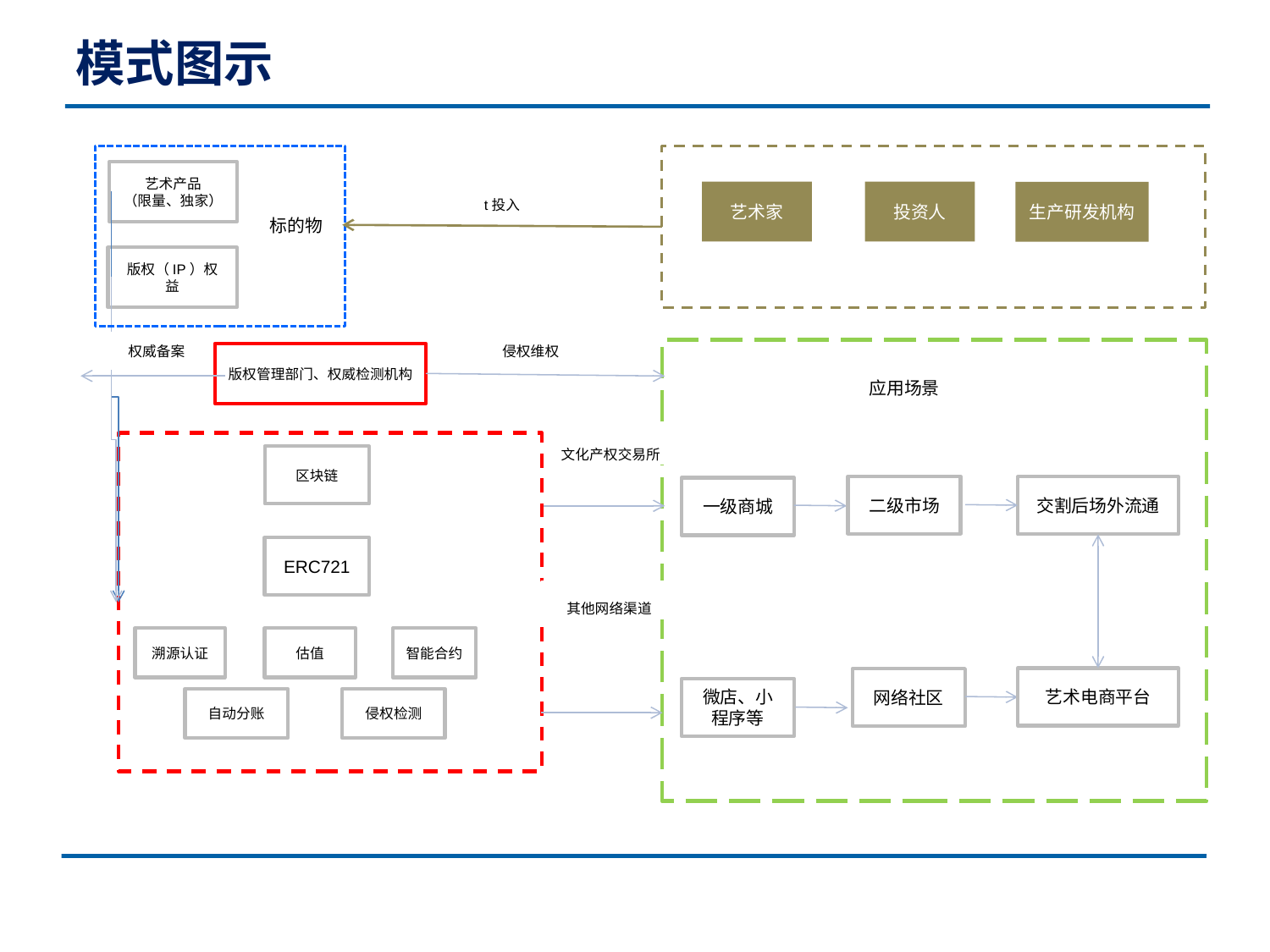

模式图示

艺术产品
（限量、独家）
艺术家
投资人
生产研发机构
t投入
标的物
版权（IP）权益
权威备案
侵权维权

版权管理部门、权威检测机构
应用场景

文化产权交易所

区块链
二级市场
交割后场外流通
一级商城
ERC721

其他网络渠道
溯源认证
估值
智能合约
艺术电商平台
网络社区
微店、小程序等
自动分账
侵权检测

10